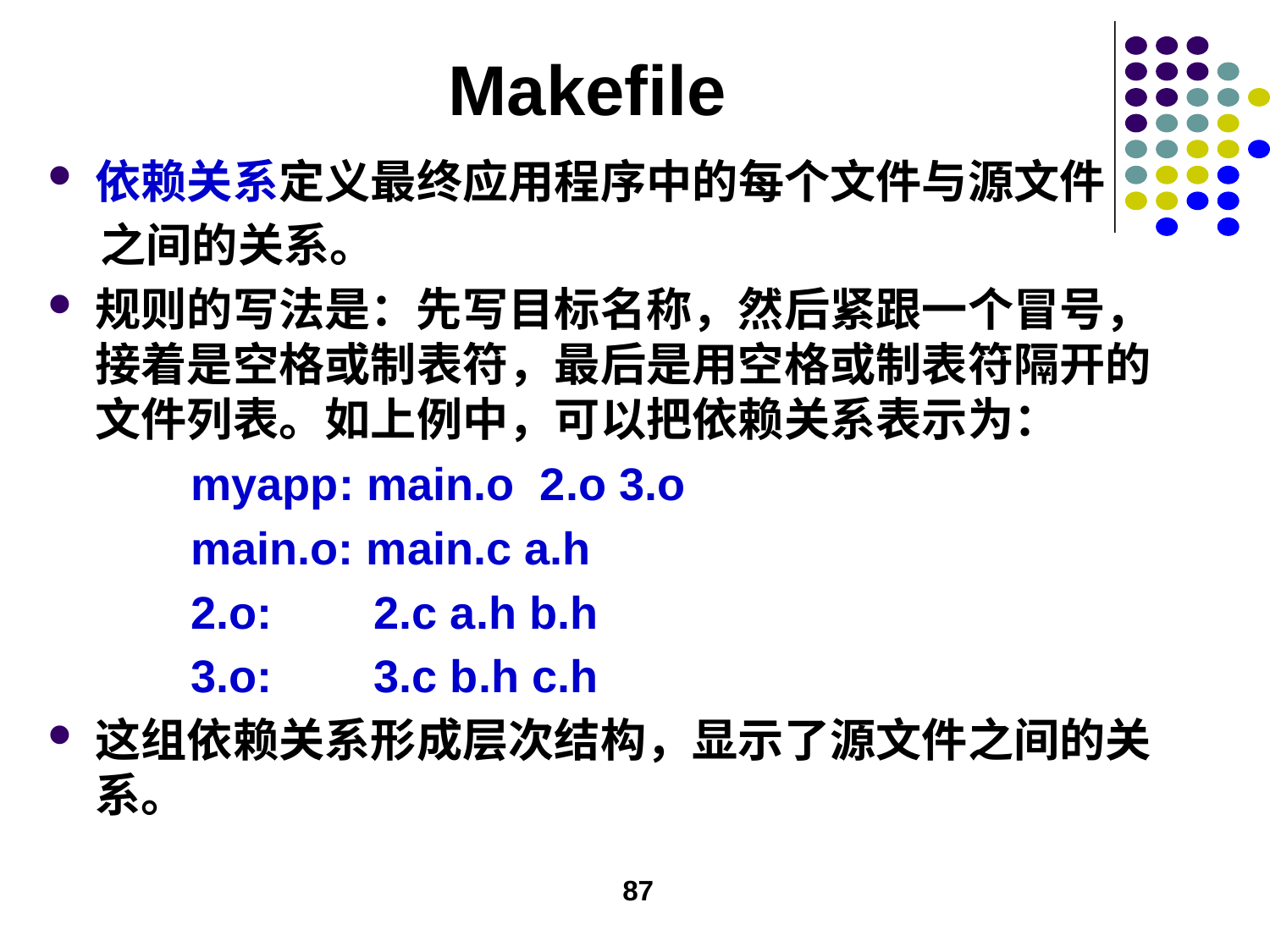

# Makefile
依赖关系定义最终应用程序中的每个文件与源文件
    之间的关系。
规则的写法是：先写目标名称，然后紧跟一个冒号，接着是空格或制表符，最后是用空格或制表符隔开的文件列表。如上例中，可以把依赖关系表示为：
 myapp: main.o  2.o 3.o
 main.o: main.c a.h
 2.o:        2.c a.h b.h
 3.o:        3.c b.h c.h
这组依赖关系形成层次结构，显示了源文件之间的关系。
87